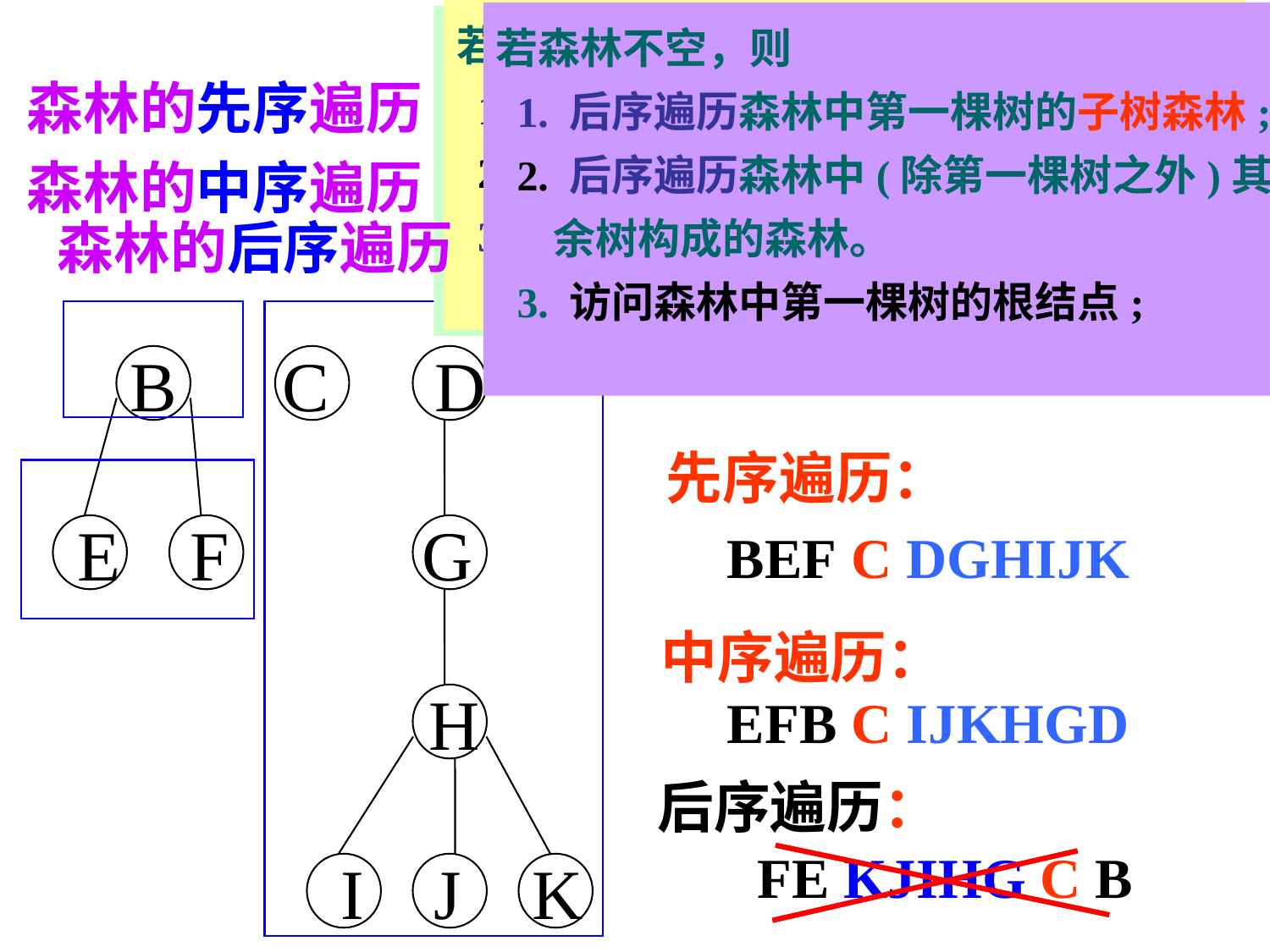

若森林不空，则
  1. 中序遍历森林中第一棵树的子树森林;
  2.  访问森林中第一棵树的根结点;
  3. 中序遍历森林中(除第一棵树之外)其
      余树构成的森林。
森林的中序遍历
若森林不空，则
  1. 后序遍历森林中第一棵树的子树森林;
  2. 后序遍历森林中(除第一棵树之外)其
      余树构成的森林。
  3. 访问森林中第一棵树的根结点;

森林的后序遍历
 若森林不空，则
   1.  访问森林中第一棵树的根结点;
   2.  先序遍历森林中第一棵树的子树森林;
   3.  先序遍历森林中(除第一棵树之外)其
        余树构成的森林。
森林的先序遍历

   B      C      D

E    F           G

                    H

               I    J    K

先序遍历：

BEF C DGHIJK
中序遍历：
EFB C IJKHGD
后序遍历：
FE KJIHG C B